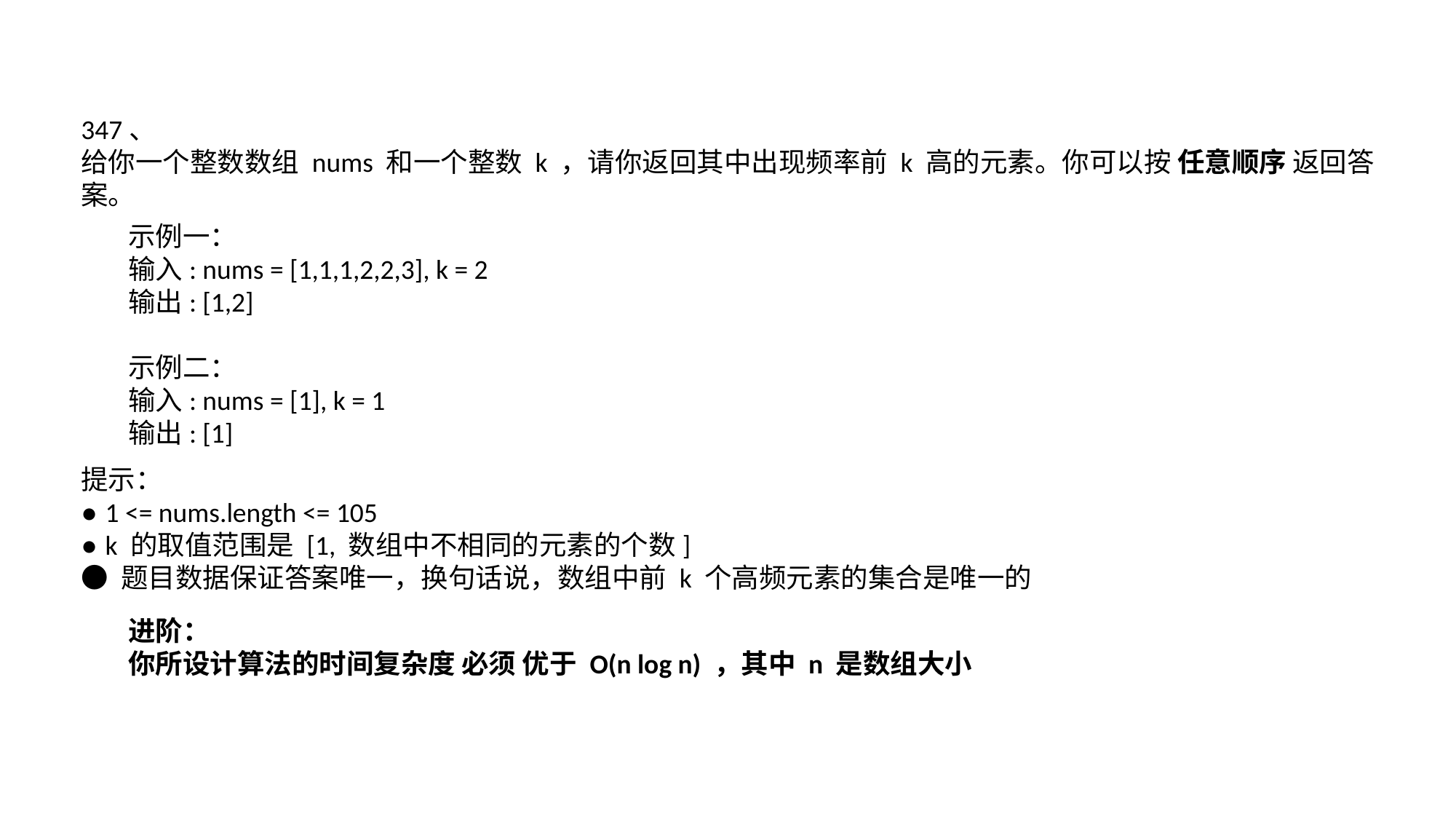

347、
给你一个整数数组 nums 和一个整数 k ，请你返回其中出现频率前 k 高的元素。你可以按 任意顺序 返回答案。
示例一：
输入: nums = [1,1,1,2,2,3], k = 2
输出: [1,2]

示例二：
输入: nums = [1], k = 1
输出: [1]
提示：
● 1 <= nums.length <= 105
● k 的取值范围是 [1, 数组中不相同的元素的个数]
● 题目数据保证答案唯一，换句话说，数组中前 k 个高频元素的集合是唯一的
进阶：
你所设计算法的时间复杂度 必须 优于 O(n log n) ，其中 n 是数组大小